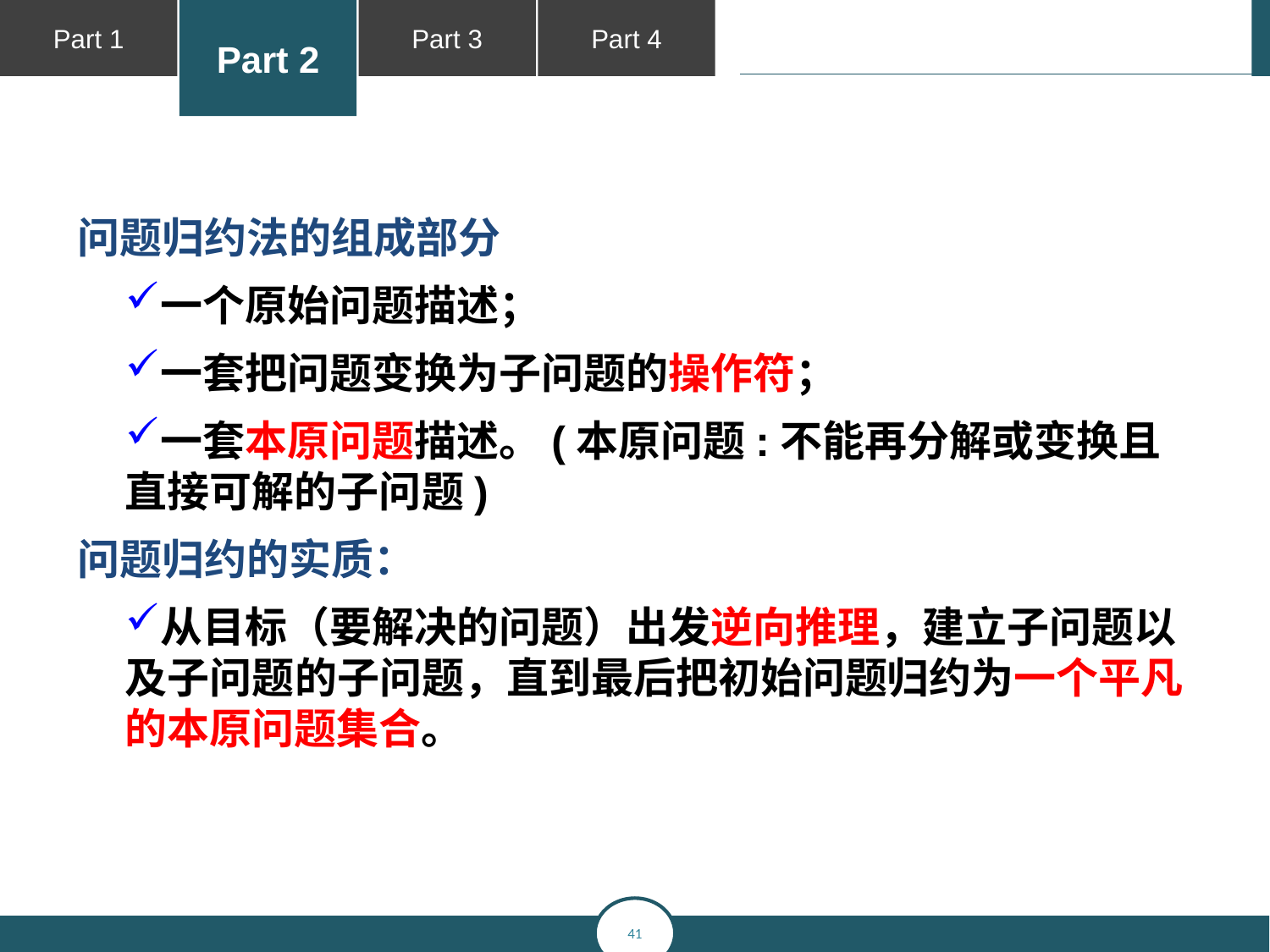

问题归约法的组成部分
一个原始问题描述；
一套把问题变换为子问题的操作符；
一套本原问题描述。(本原问题:不能再分解或变换且直接可解的子问题)
问题归约的实质：
从目标（要解决的问题）出发逆向推理，建立子问题以及子问题的子问题，直到最后把初始问题归约为一个平凡的本原问题集合。